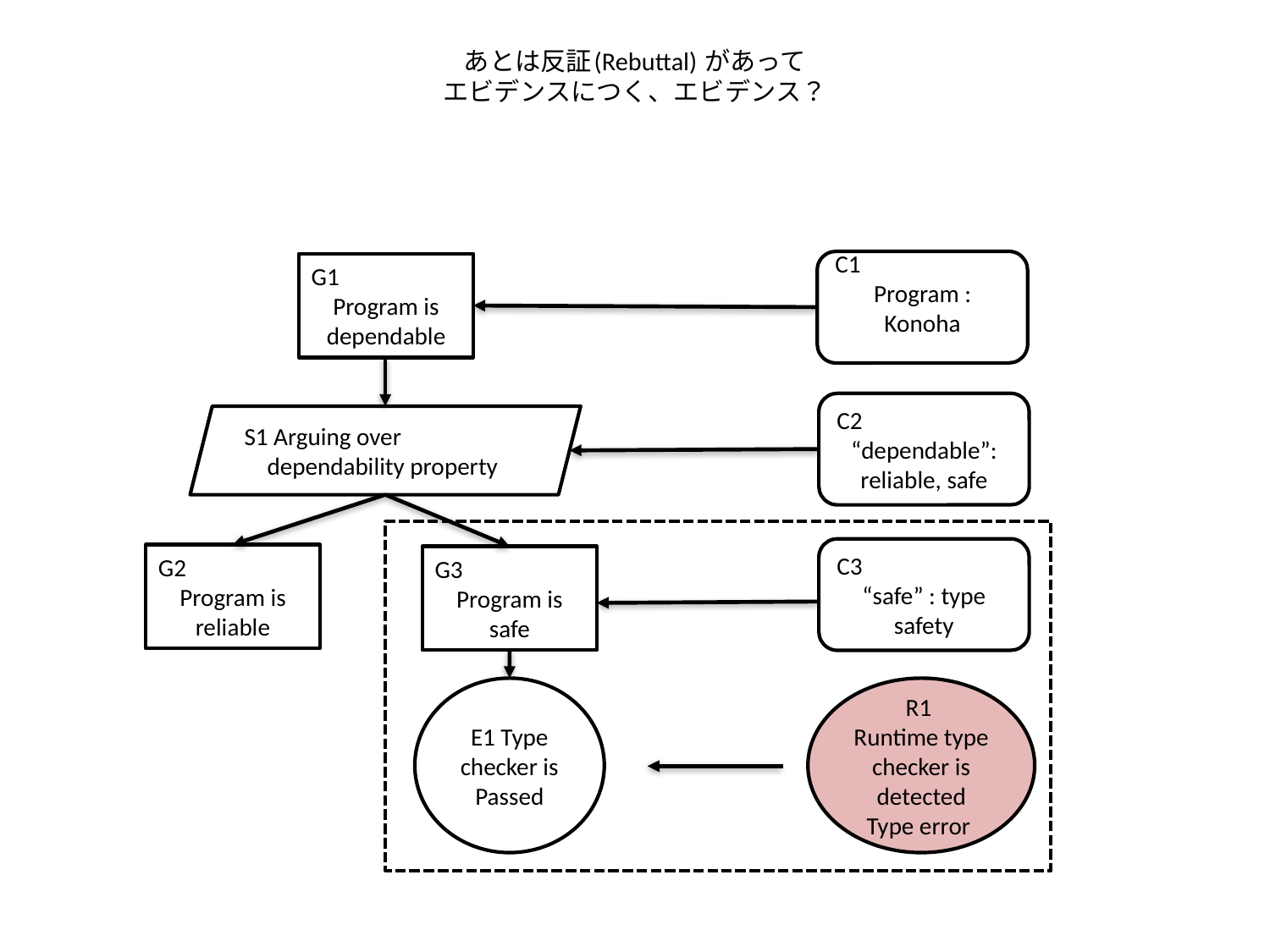

# あとは反証(Rebuttal) があって エビデンスにつく、エビデンス？
C1
Program : Konoha

G1
Program is dependable
C2
“dependable”: reliable, safe
S1 Arguing over
dependability property

C3
“safe” : type safety
G2
Program is reliable
G3
Program is safe
E1 Type checker is Passed
R1
Runtime type checker is detected
Type error